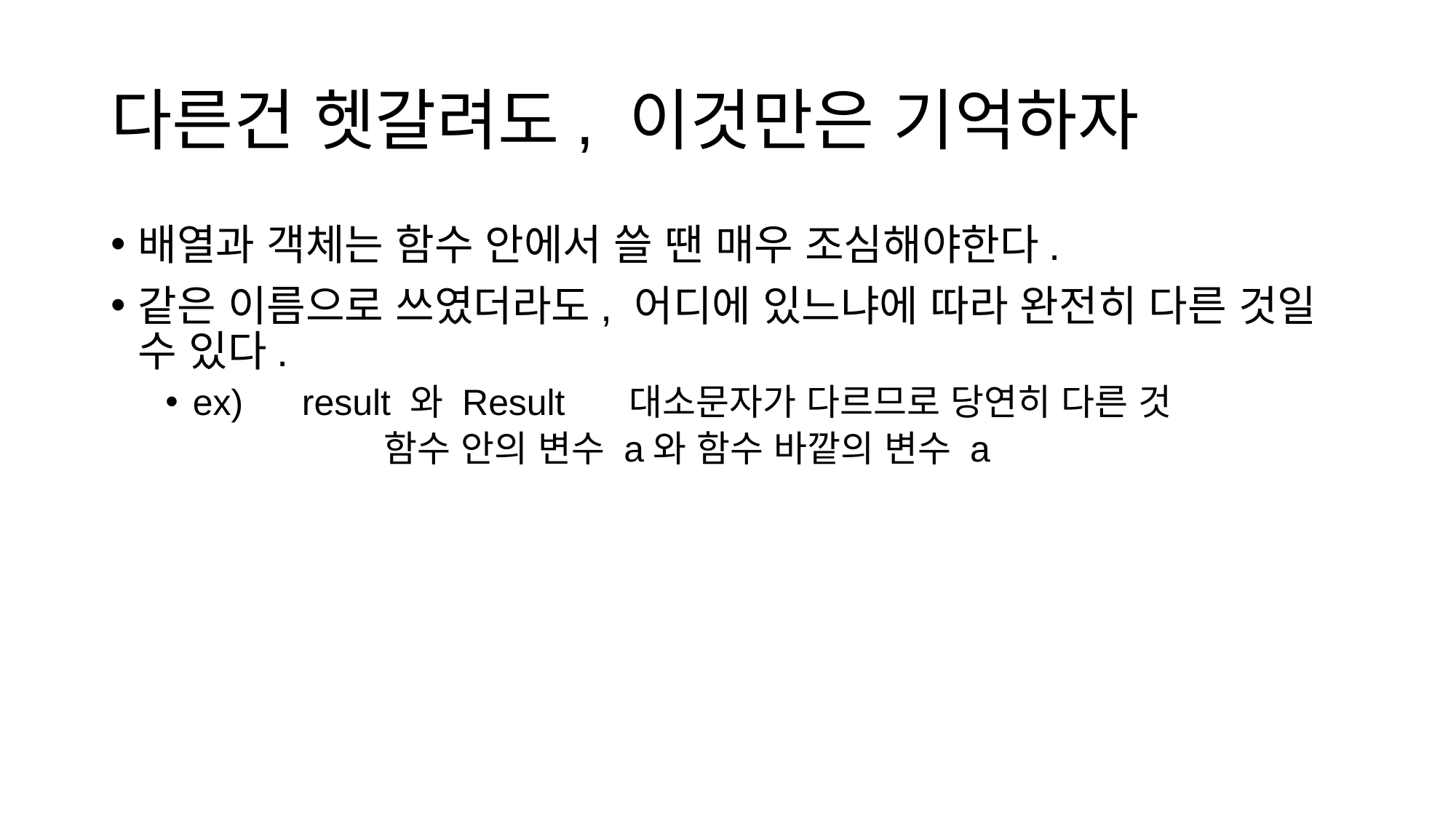

# 다른건 헷갈려도, 이것만은 기억하자
배열과 객체는 함수 안에서 쓸 땐 매우 조심해야한다.
같은 이름으로 쓰였더라도, 어디에 있느냐에 따라 완전히 다른 것일 수 있다.
ex)	result 와 Result	대소문자가 다르므로 당연히 다른 것
		함수 안의 변수 a와 함수 바깥의 변수 a